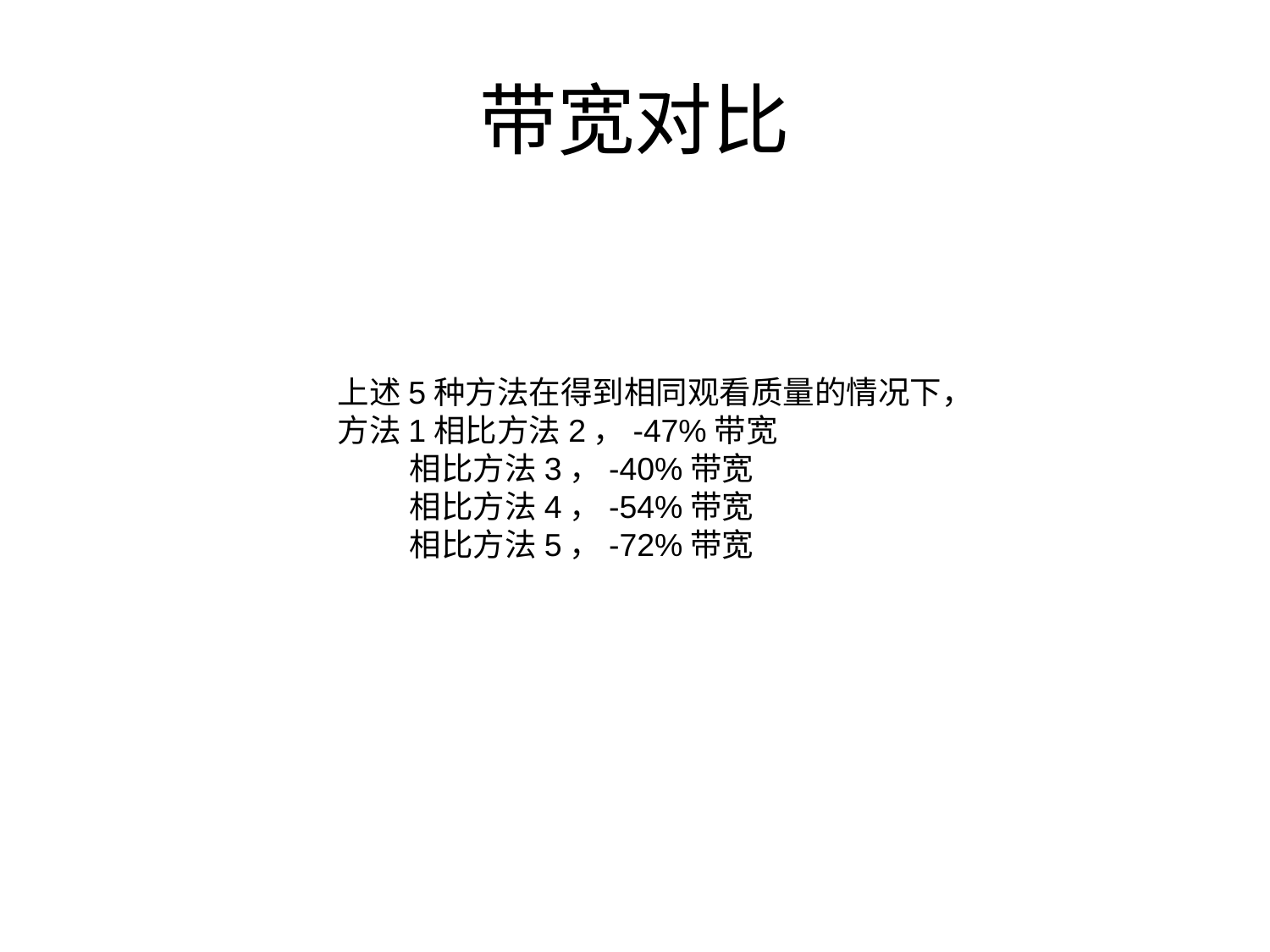

# 带宽对比
上述5种方法在得到相同观看质量的情况下，
方法1相比方法2，-47%带宽
         相比方法3，-40%带宽
         相比方法4，-54%带宽
         相比方法5，-72%带宽